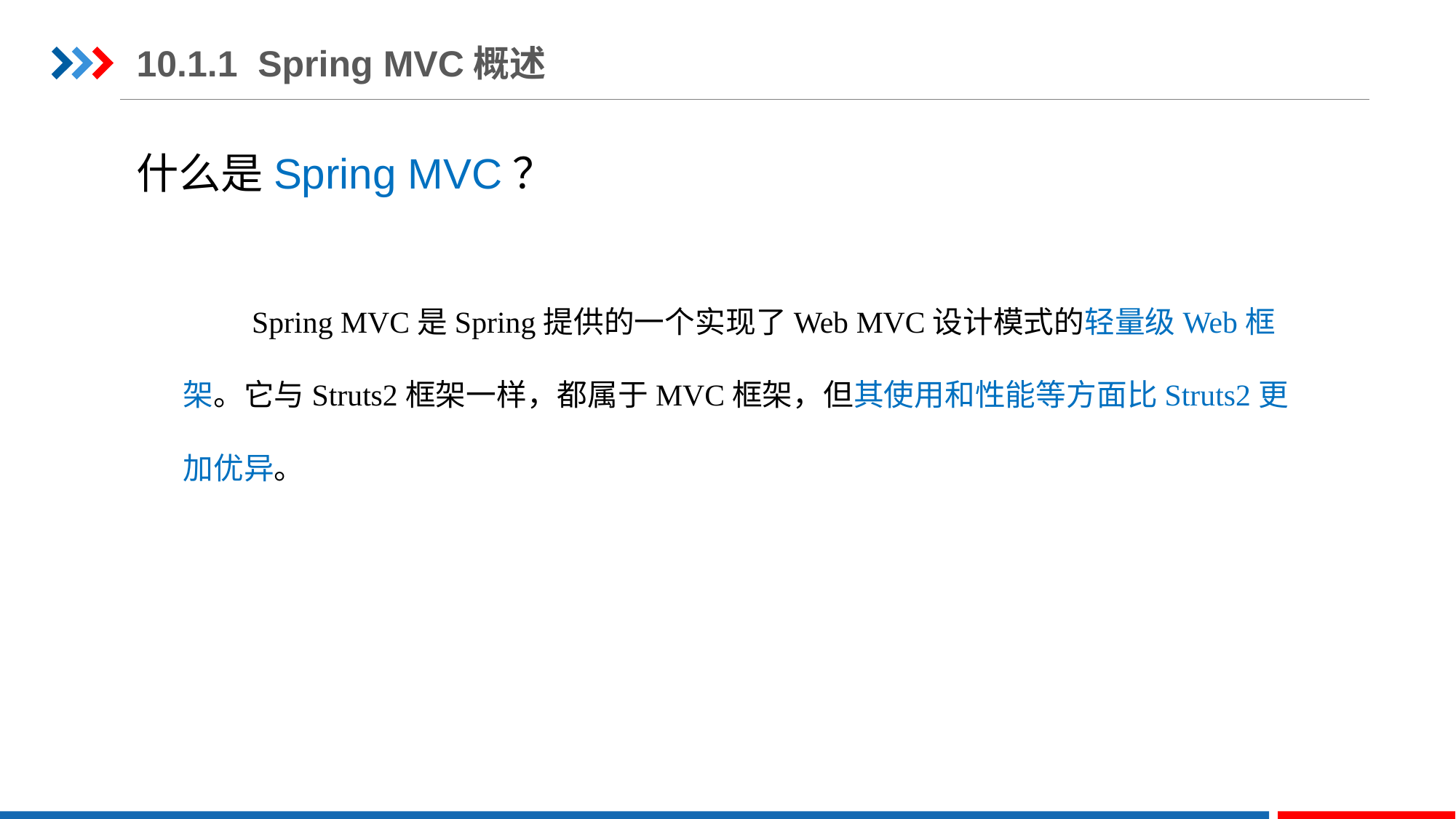

10.1.1  Spring MVC概述
什么是Spring MVC？
         Spring MVC是Spring提供的一个实现了Web MVC设计模式的轻量级Web框架。它与Struts2框架一样，都属于MVC框架，但其使用和性能等方面比Struts2更加优异。